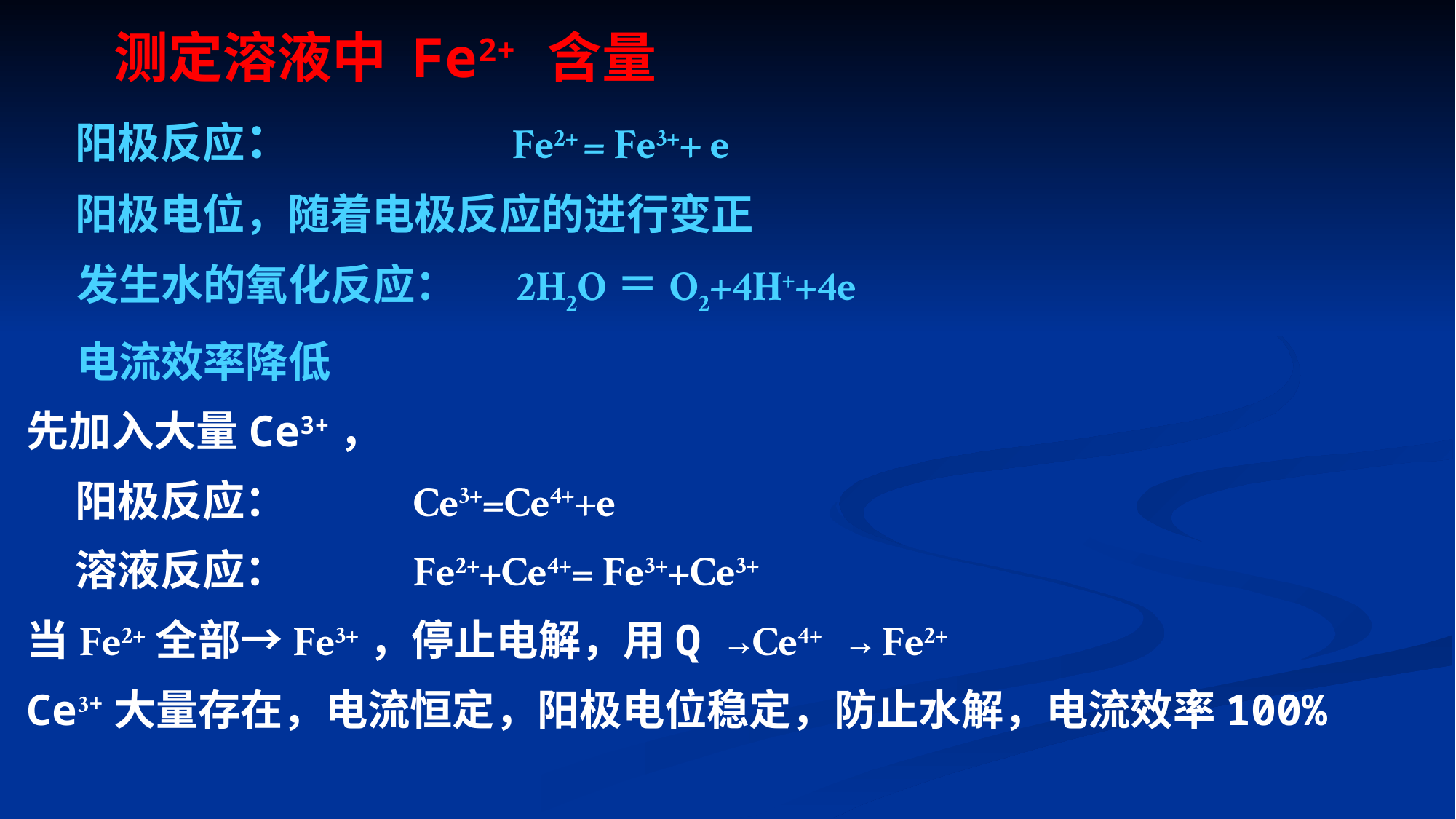

测定溶液中 Fe2+ 含量
    阳极反应：                     Fe2+ = Fe3++ e
    阳极电位，随着电极反应的进行变正
     发生水的氧化反应：     2H2O＝O2+4H++4e
     电流效率降低
先加入大量Ce3+，
    阳极反应：            Ce3+=Ce4++e
    溶液反应：            Fe2++Ce4+= Fe3++Ce3+
当Fe2+全部→Fe3+，停止电解，用Q →Ce4+ → Fe2+
Ce3+大量存在，电流恒定，阳极电位稳定，防止水解，电流效率100%